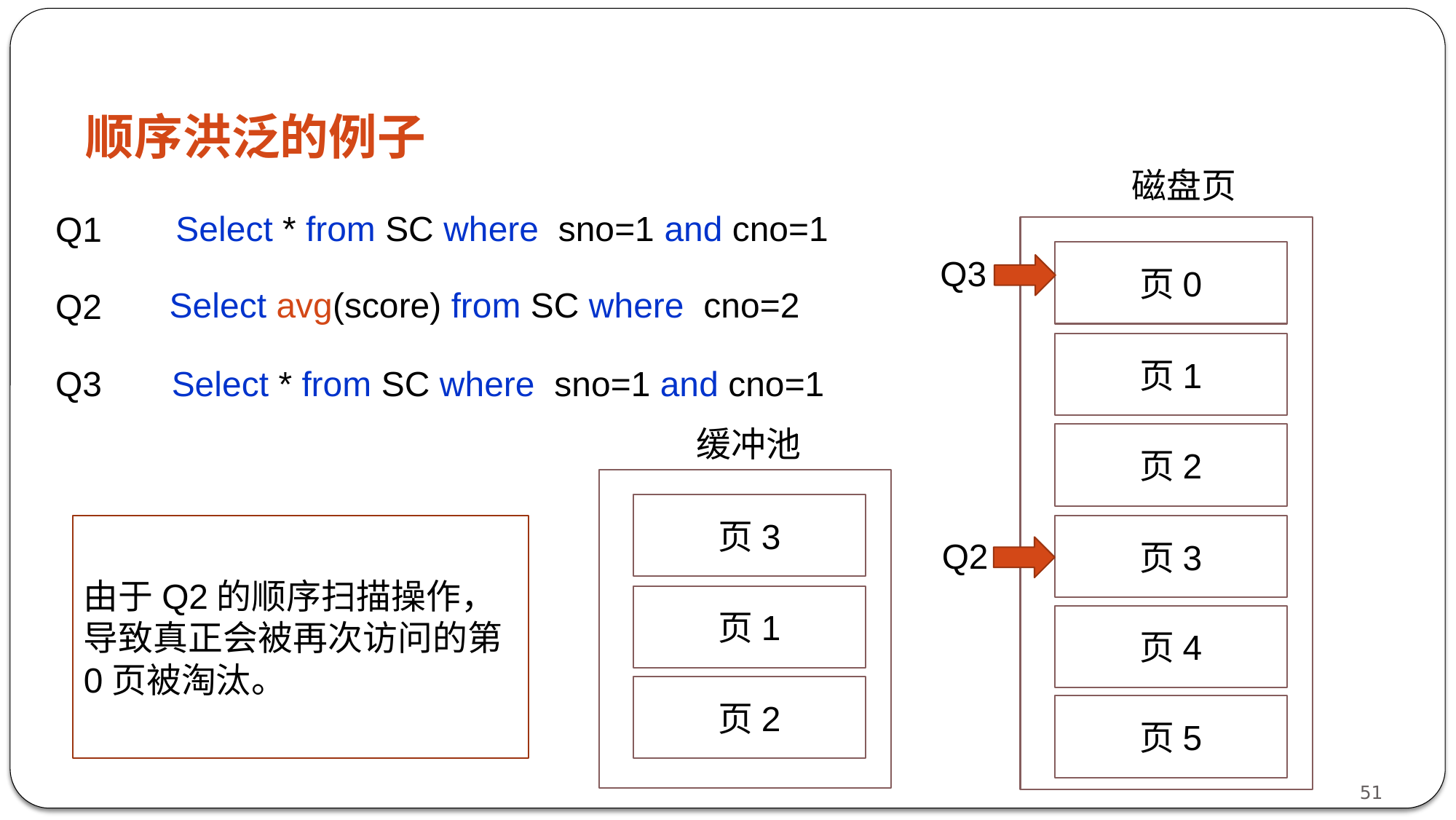

# 顺序洪泛的例子
磁盘页
Select * from SC where  sno=1 and cno=1
Q1

页0
Q3

Select avg(score) from SC where  cno=2
Q2
页1
Q3
Select * from SC where  sno=1 and cno=1
缓冲池
页2

页3
页1
页2
由于Q2的顺序扫描操作，导致真正会被再次访问的第0页被淘汰。
页3
Q2

页4
页5
51